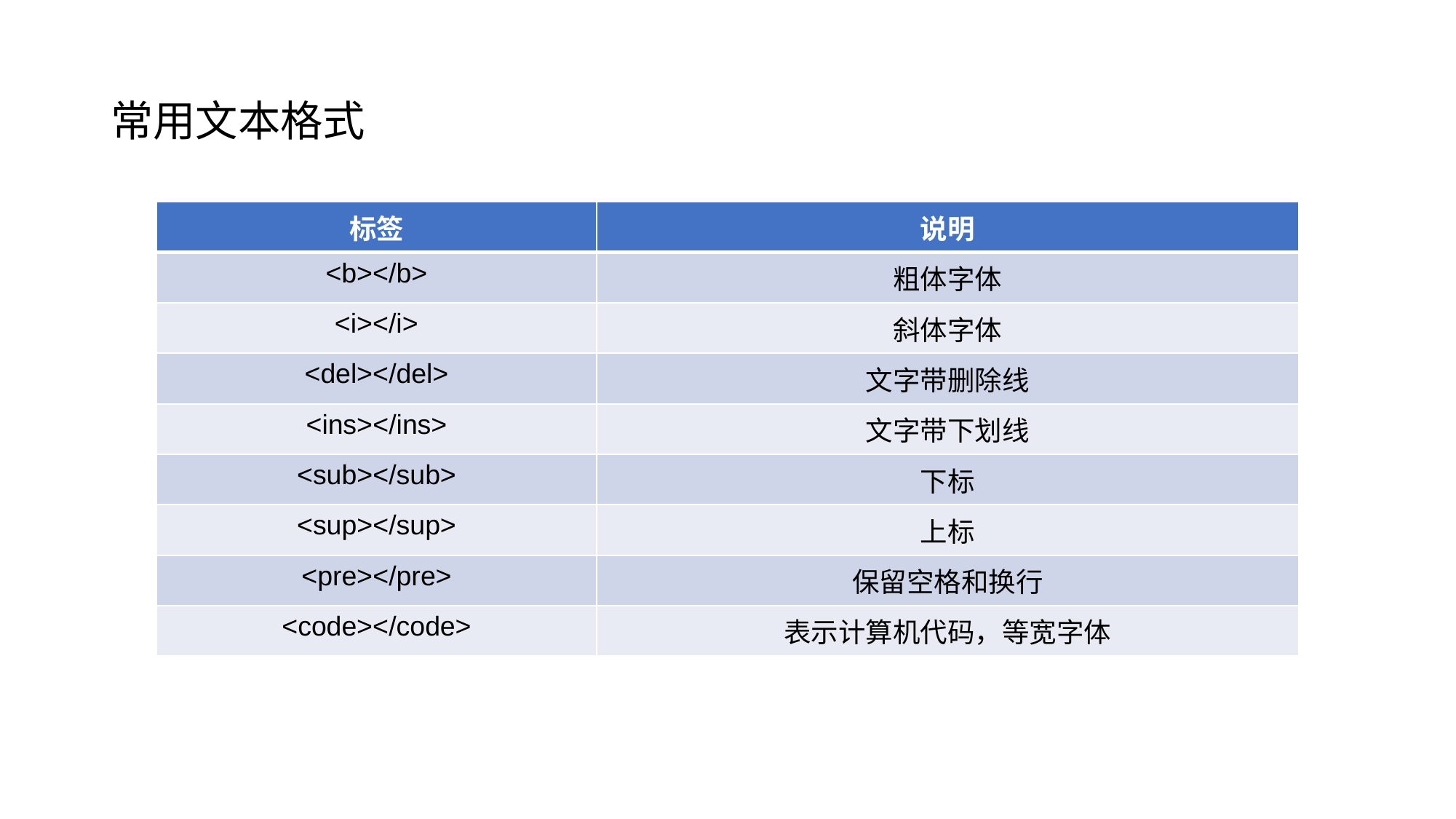

# 常用文本格式
| 标签 | 说明 |
| --- | --- |
| <b></b> | 粗体字体 |
| <i></i> | 斜体字体 |
| <del></del> | 文字带删除线 |
| <ins></ins> | 文字带下划线 |
| <sub></sub> | 下标 |
| <sup></sup> | 上标 |
| <pre></pre> | 保留空格和换行 |
| <code></code> | 表示计算机代码，等宽字体 |